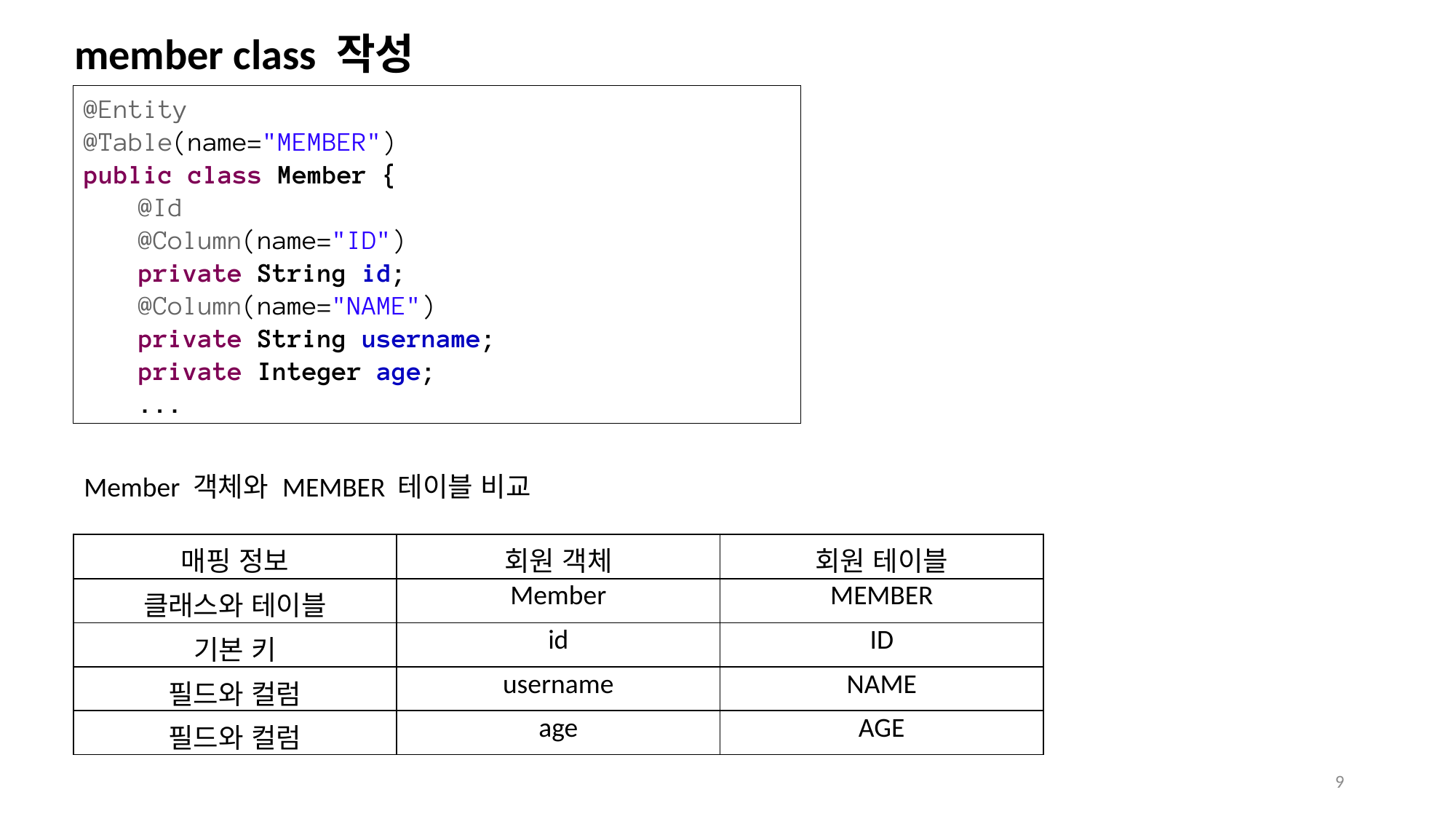

# member class 작성
@Entity
@Table(name="MEMBER")
public class Member {
@Id
@Column(name="ID")
private String id;
@Column(name="NAME")
private String username;
private Integer age;
...
Member 객체와 MEMBER 테이블 비교
| 매핑 정보 | 회원 객체 | 회원 테이블 |
| --- | --- | --- |
| 클래스와 테이블 | Member | MEMBER |
| 기본 키 | id | ID |
| 필드와 컬럼 | username | NAME |
| 필드와 컬럼 | age | AGE |
9